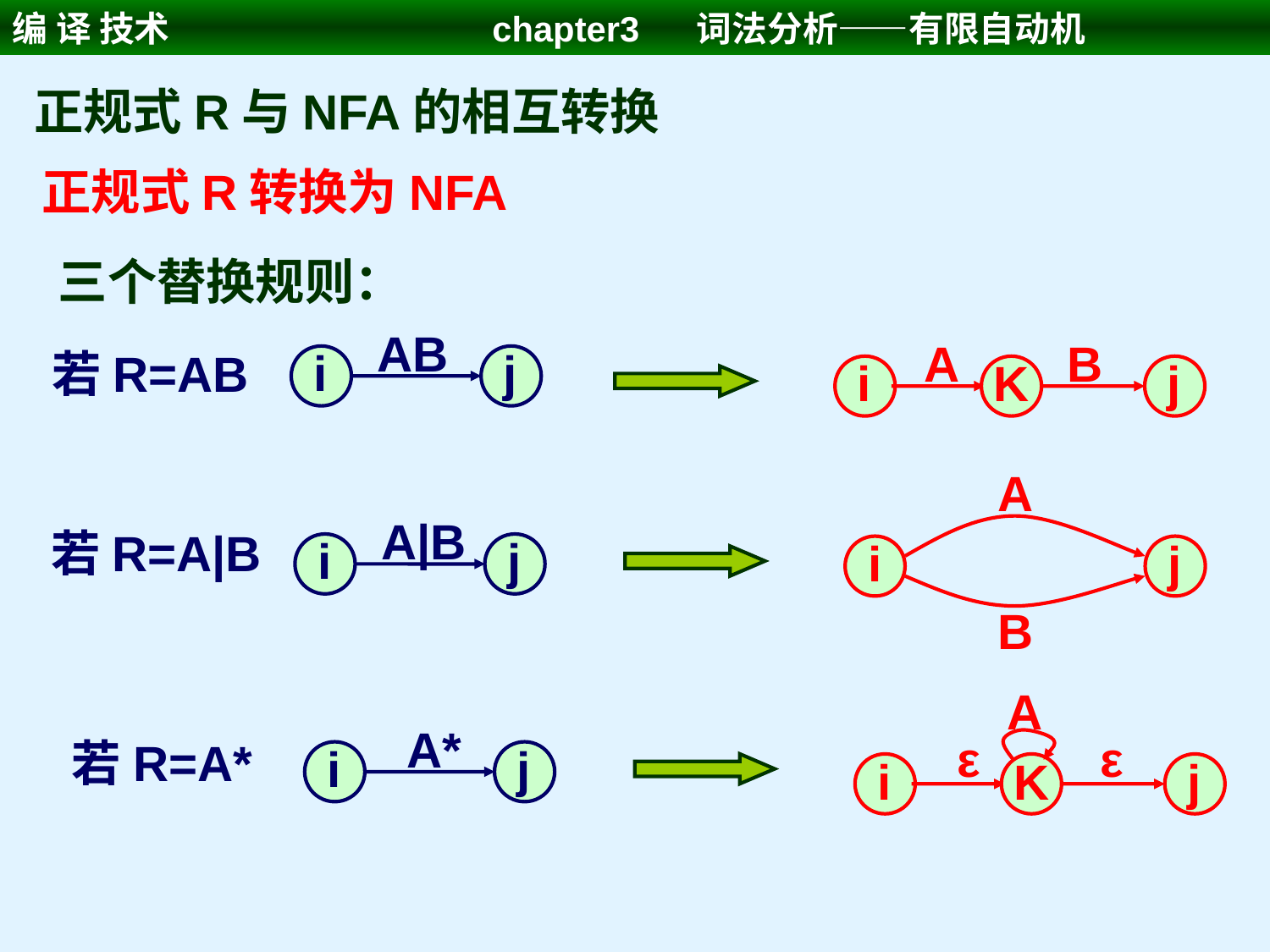

正规式R与NFA的相互转换
正规式R转换为NFA
三个替换规则：
AB
A
B
i

j

若R=AB
i

K

j

A
A|B
若R=A|B

i

j

i

j

B
A
A*
ε
ε
若R=A*

i

j

i

K

j